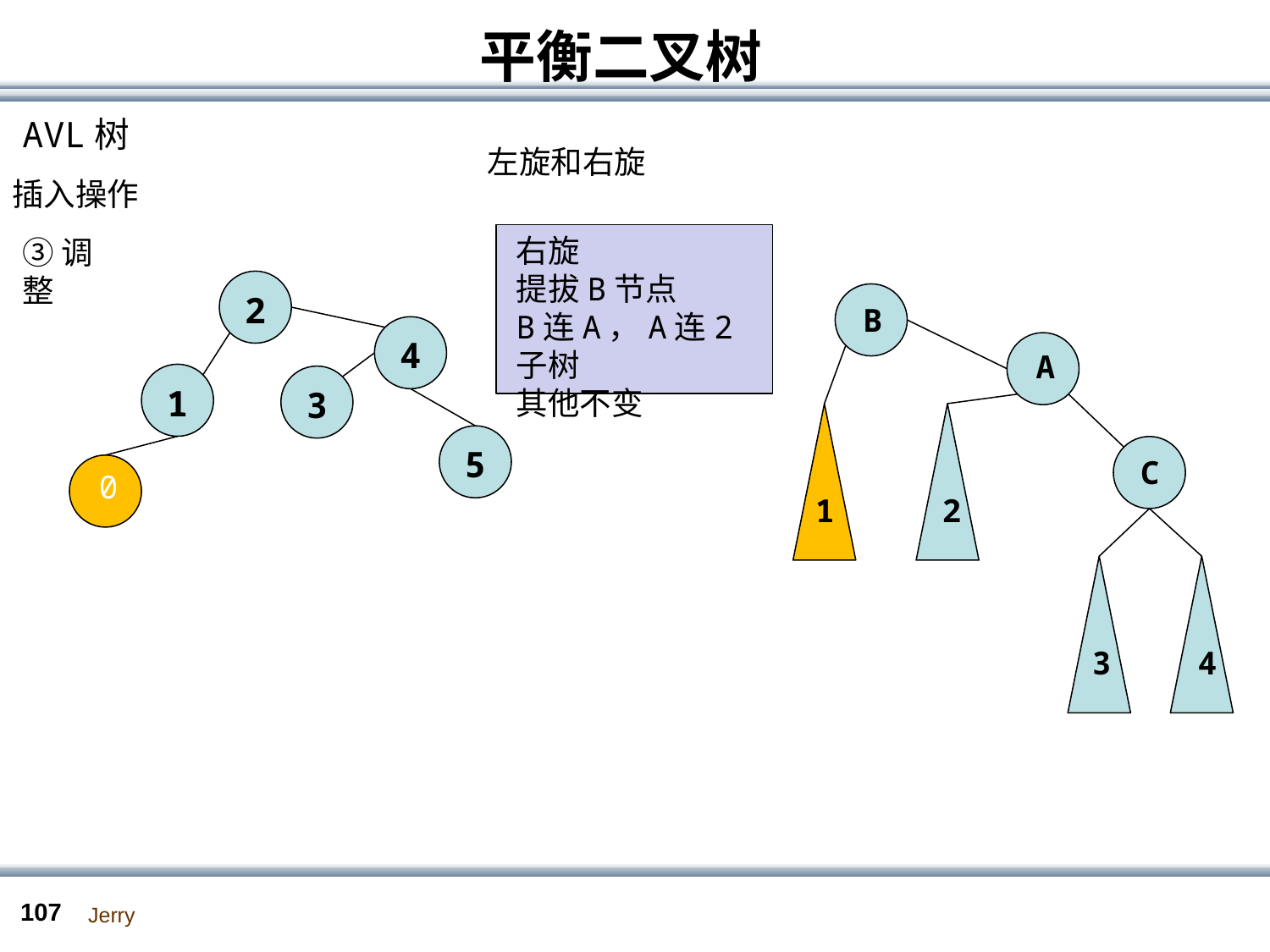

# 平衡二叉树
AVL树
左旋和右旋
插入操作

右旋
提拔B节点
B连A，A连2子树
其他不变
③调整
2

B
4

A
1
3

5

C

0
1
2

3
4